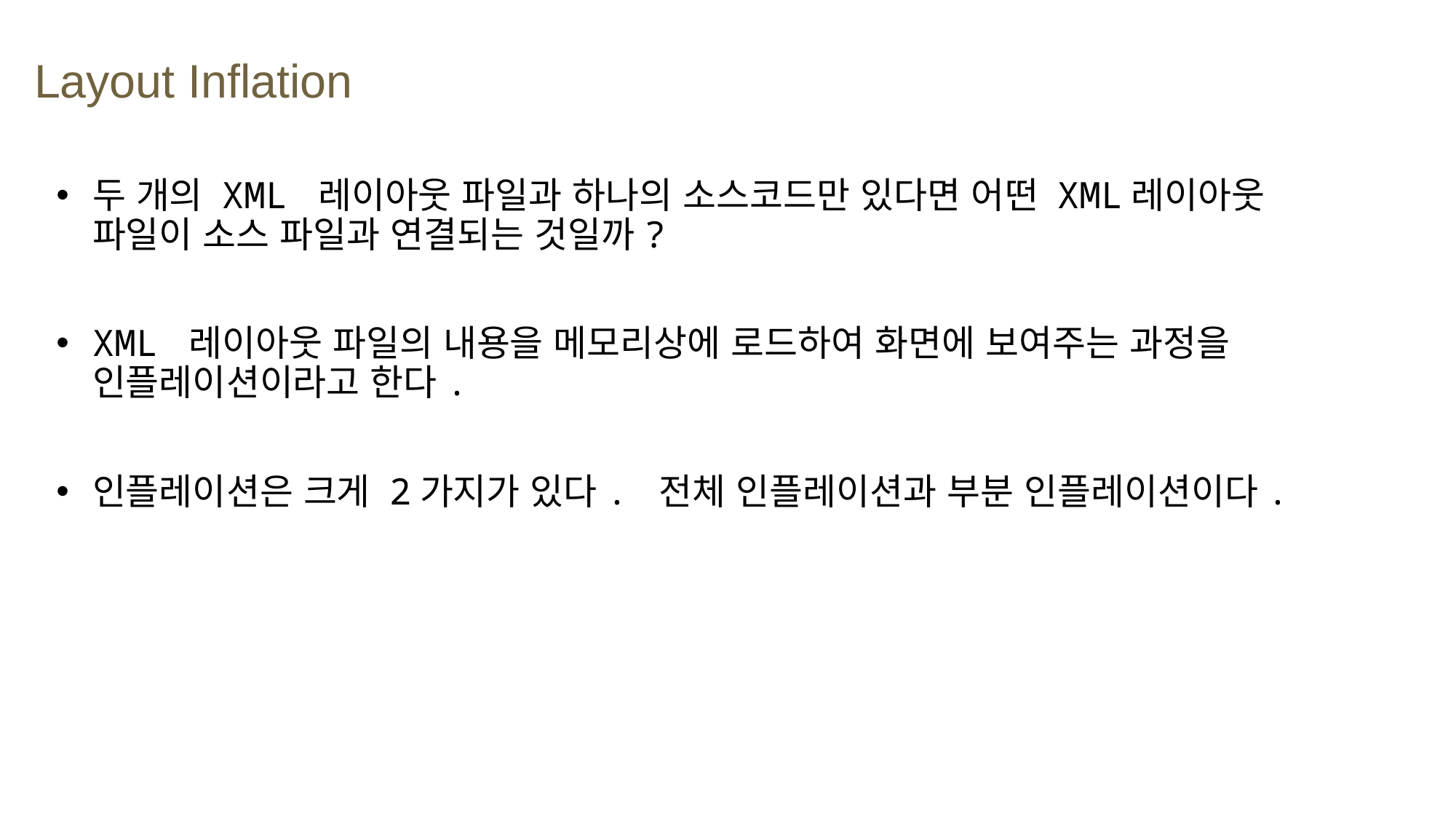

# Layout Inflation
두 개의 XML 레이아웃 파일과 하나의 소스코드만 있다면 어떤 XML레이아웃 파일이 소스 파일과 연결되는 것일까?

XML 레이아웃 파일의 내용을 메모리상에 로드하여 화면에 보여주는 과정을 인플레이션이라고 한다.

인플레이션은 크게 2가지가 있다. 전체 인플레이션과 부분 인플레이션이다.